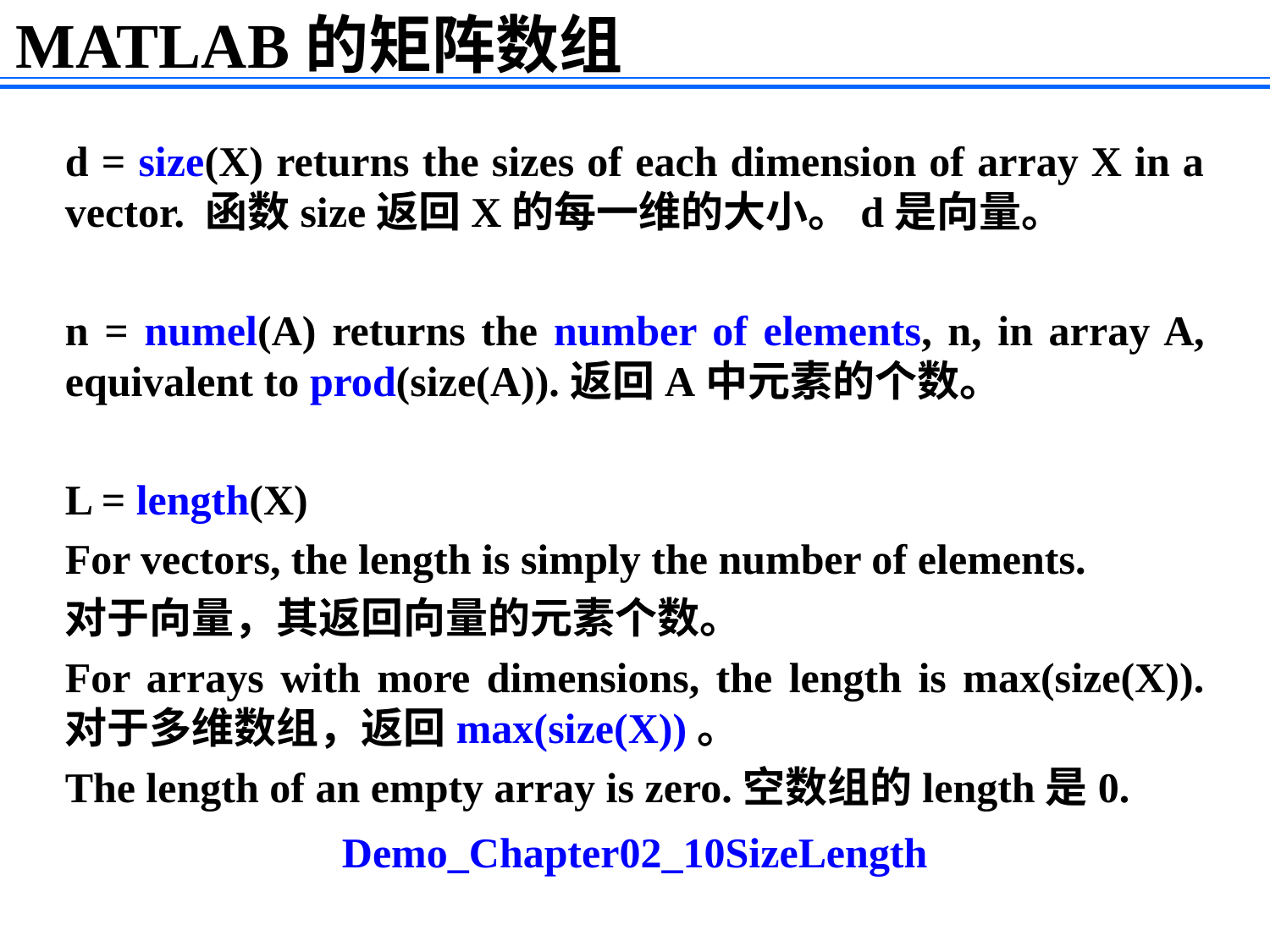

MATLAB的矩阵数组

d = size(X) returns the sizes of each dimension of array X in a vector. 函数size返回X的每一维的大小。d是向量。

n = numel(A) returns the number of elements, n, in array A, equivalent to prod(size(A)).返回A中元素的个数。

L = length(X)
For vectors, the length is simply the number of elements.
对于向量，其返回向量的元素个数。
For arrays with more dimensions, the length is max(size(X)). 对于多维数组，返回max(size(X))。
The length of an empty array is zero.空数组的length是0.
Demo_Chapter02_10SizeLength